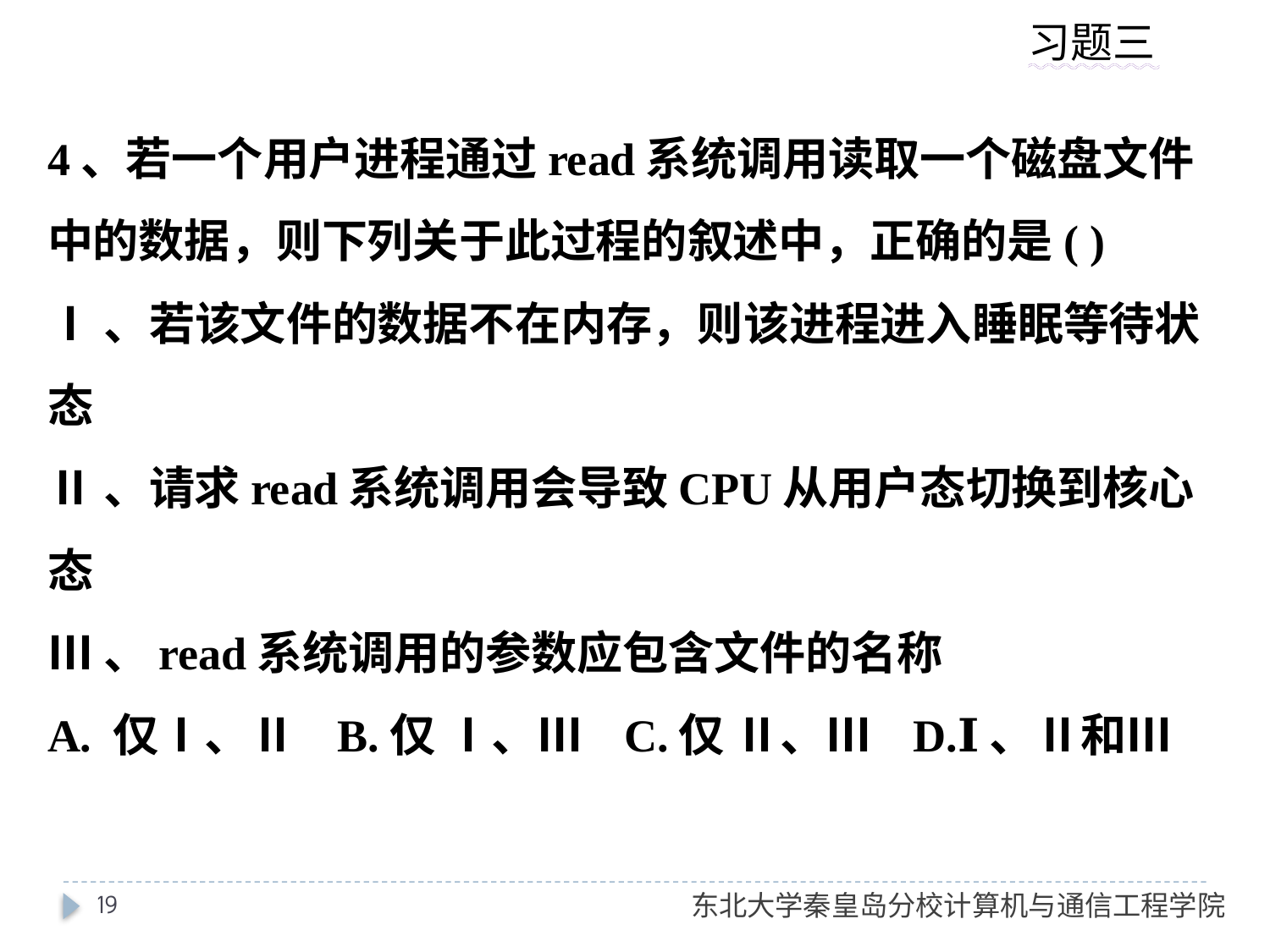

4、若一个用户进程通过read系统调用读取一个磁盘文件中的数据，则下列关于此过程的叙述中，正确的是( )
Ⅰ、若该文件的数据不在内存，则该进程进入睡眠等待状态
Ⅱ、请求read系统调用会导致CPU从用户态切换到核心态
Ⅲ、read系统调用的参数应包含文件的名称
A. 仅Ⅰ、Ⅱ   B.仅 Ⅰ、Ⅲ   C.仅 Ⅱ、Ⅲ   D.Ⅰ、Ⅱ和Ⅲ
19